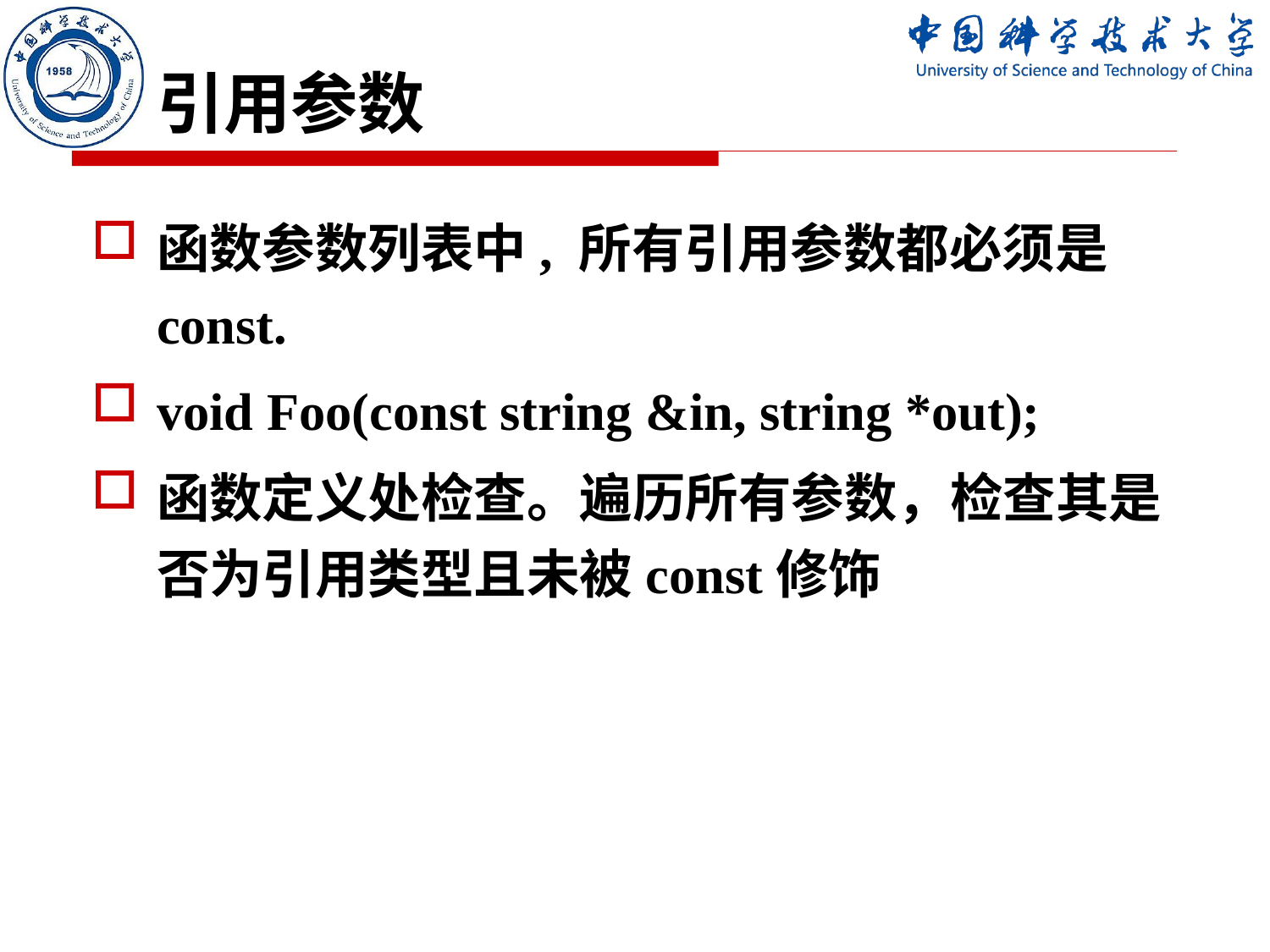

# 引用参数
函数参数列表中, 所有引用参数都必须是 const.
void Foo(const string &in, string *out);
函数定义处检查。遍历所有参数，检查其是否为引用类型且未被const修饰

21